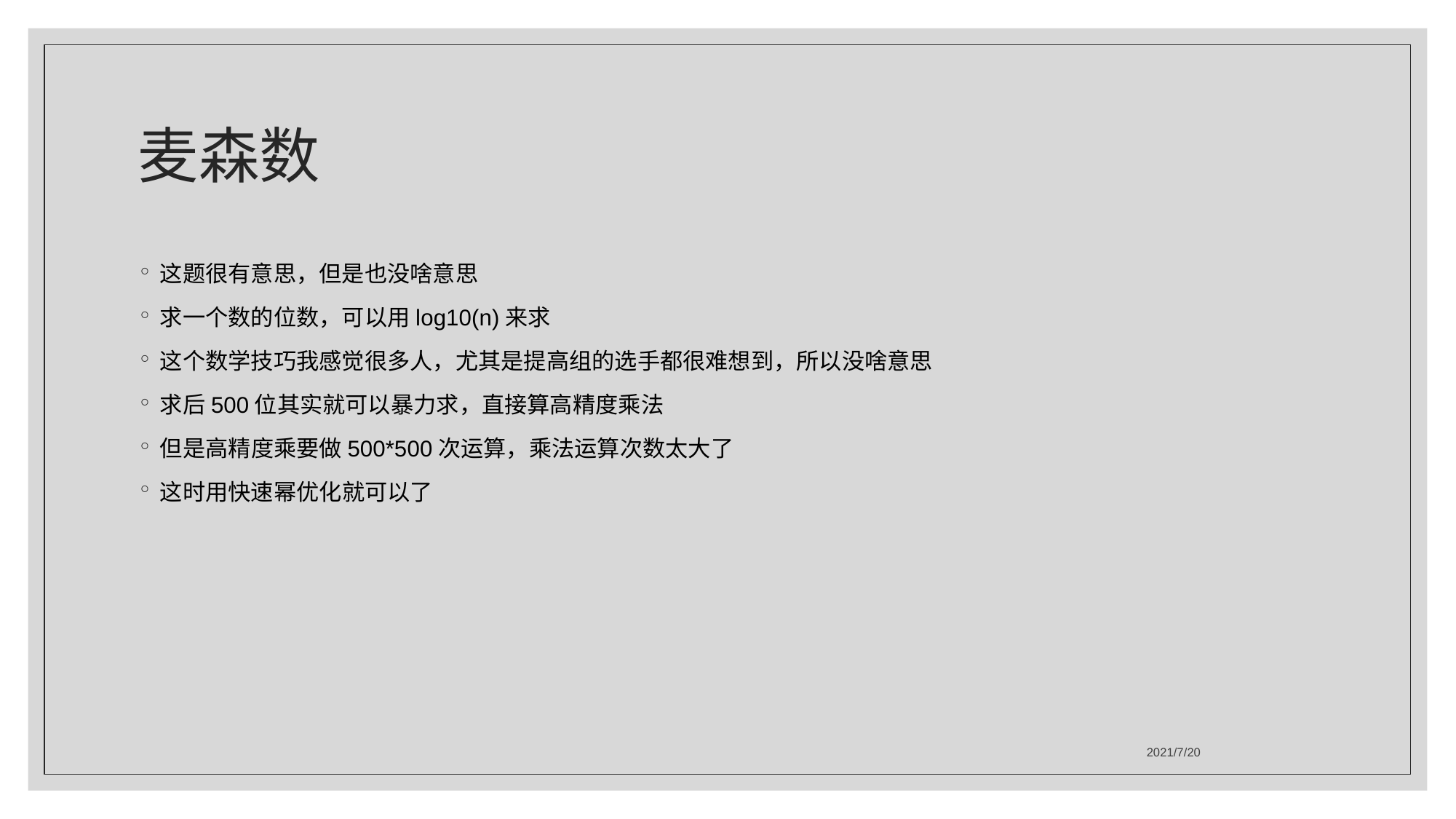

# 麦森数
这题很有意思，但是也没啥意思
求一个数的位数，可以用log10(n)来求
这个数学技巧我感觉很多人，尤其是提高组的选手都很难想到，所以没啥意思
求后500位其实就可以暴力求，直接算高精度乘法
但是高精度乘要做500*500次运算，乘法运算次数太大了
这时用快速幂优化就可以了
2021/7/20